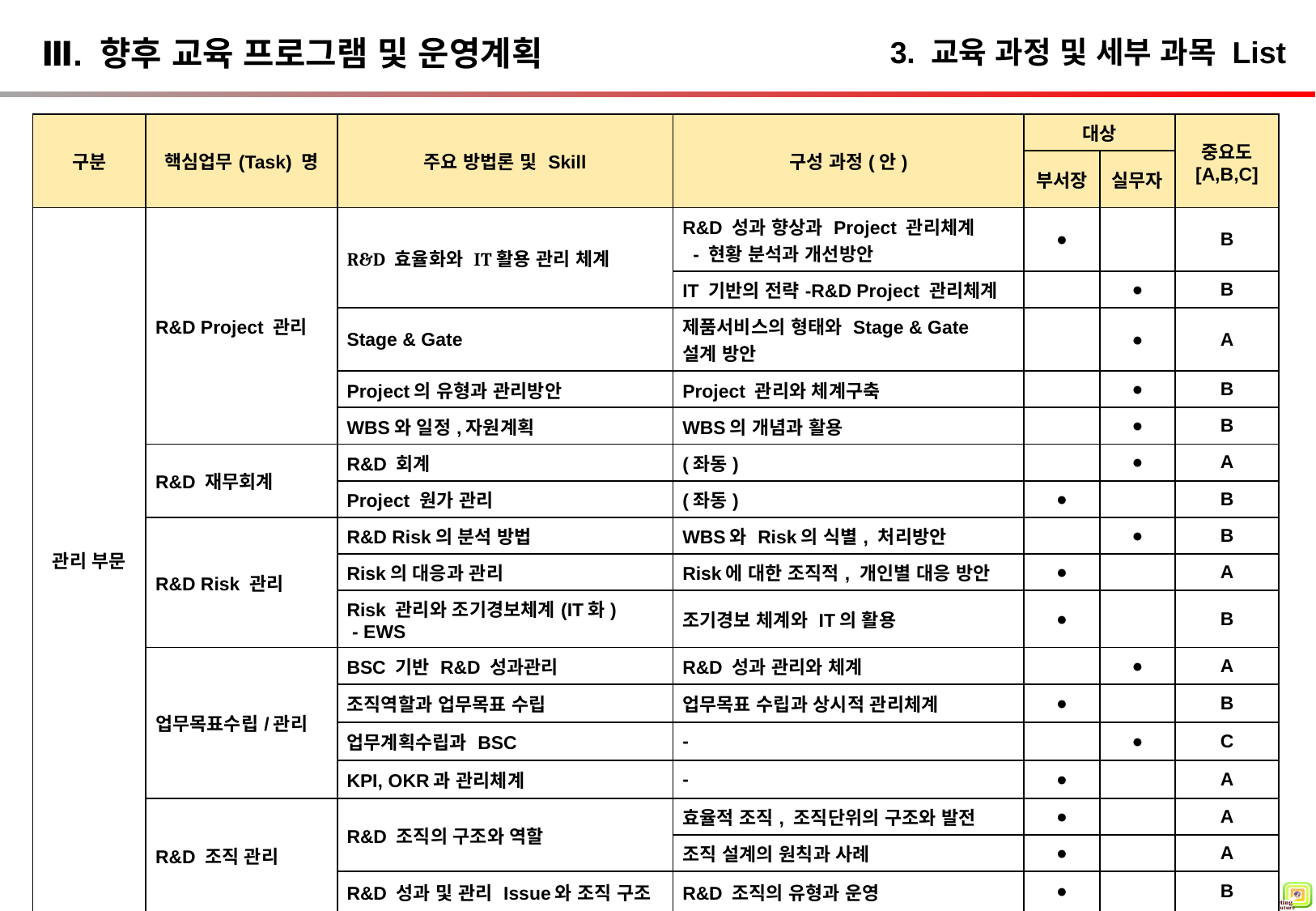

Ⅲ. 향후 교육 프로그램 및 운영계획
# 3. 교육 과정 및 세부 과목 List
| 구분 | 핵심업무(Task) 명 | 주요 방법론 및 Skill | 구성 과정(안) | 대상 |  | 중요도 [A,B,C] |
| --- | --- | --- | --- | --- | --- | --- |
|  |  |  |  | 부서장 | 실무자 |  |
| 관리 부문 | R&D Project 관리 | R&D 효율화와 IT활용 관리 체계 | R&D 성과 향상과 Project 관리체계 - 현황 분석과 개선방안 | ● |  | B |
|  |  |  | IT 기반의 전략-R&D Project 관리체계 |  | ● | B |
|  |  | Stage & Gate | 제품서비스의 형태와 Stage & Gate 설계 방안 |  | ● | A |
|  |  | Project의 유형과 관리방안 | Project 관리와 체계구축 |  | ● | B |
|  |  | WBS와 일정,자원계획 | WBS의 개념과 활용 |  | ● | B |
|  | R&D 재무회계 | R&D 회계 | (좌동) |  | ● | A |
|  |  | Project 원가 관리 | (좌동) | ● |  | B |
|  | R&D Risk 관리 | R&D Risk의 분석 방법 | WBS와 Risk의 식별, 처리방안 |  | ● | B |
|  |  | Risk의 대응과 관리 | Risk에 대한 조직적, 개인별 대응 방안 | ● |  | A |
|  |  | Risk 관리와 조기경보체계(IT화) - EWS | 조기경보 체계와 IT의 활용 | ● |  | B |
|  | 업무목표수립/관리 | BSC 기반 R&D 성과관리 | R&D 성과 관리와 체계 |  | ● | A |
|  |  | 조직역할과 업무목표 수립 | 업무목표 수립과 상시적 관리체계 | ● |  | B |
|  |  | 업무계획수립과 BSC | - |  | ● | C |
|  |  | KPI, OKR과 관리체계 | - | ● |  | A |
|  | R&D 조직 관리 | R&D 조직의 구조와 역할 | 효율적 조직, 조직단위의 구조와 발전 | ● |  | A |
|  |  |  | 조직 설계의 원칙과 사례 | ● |  | A |
|  |  | R&D 성과 및 관리 Issue와 조직 구조 | R&D 조직의 유형과 운영 | ● |  | B |
14